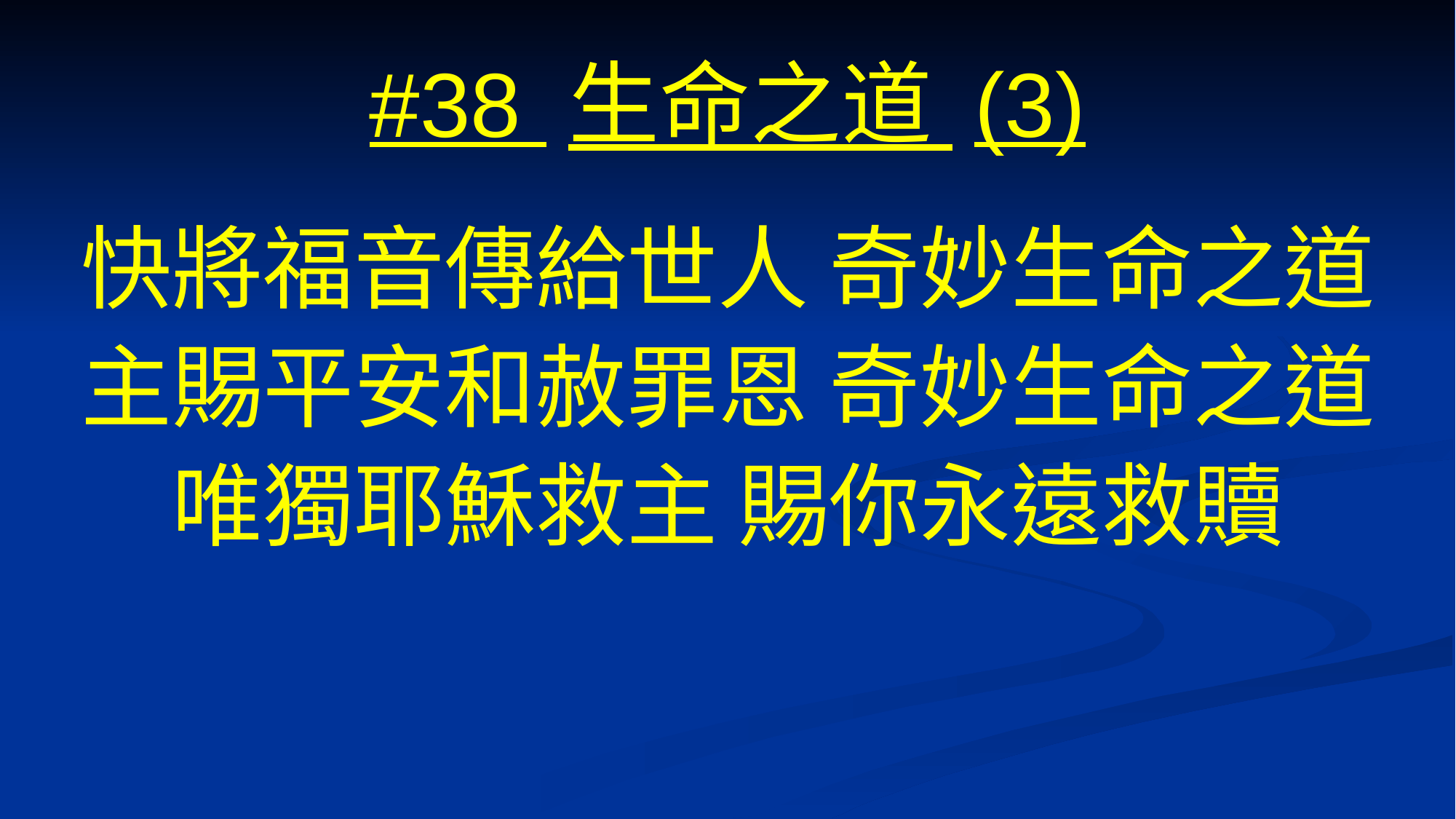

# #38 生命之道 (3)
快將福音傳給世人 奇妙生命之道
主賜平安和赦罪恩 奇妙生命之道
唯獨耶穌救主 賜你永遠救贖